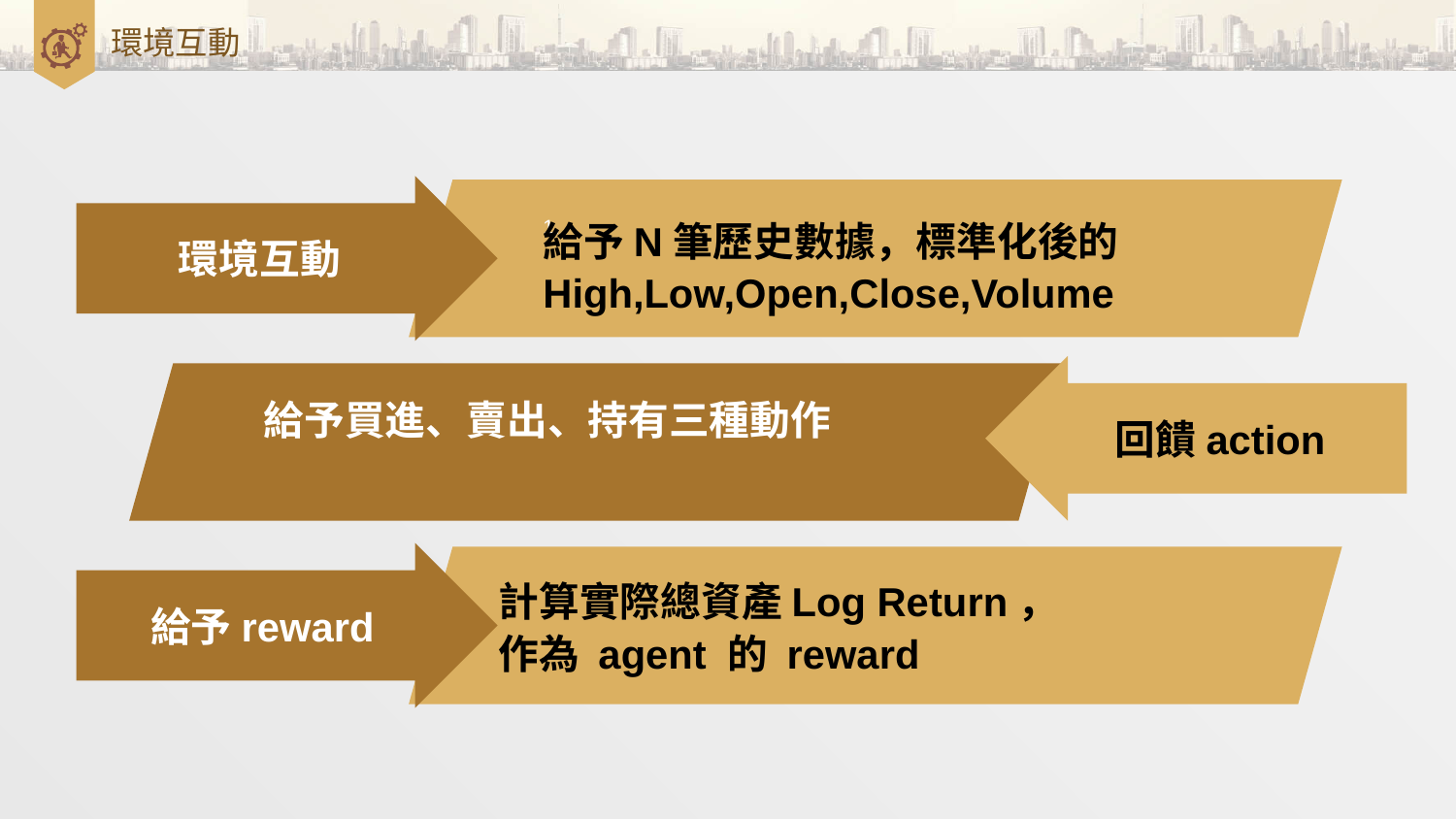

# 環境互動

環境互動

1.
給予N筆歷史數據，標準化後的High,Low,Open,Close,Volume

給予買進、賣出、持有三種動作
回饋action

計算實際總資產Log Return，
作為 agent 的 reward
給予reward